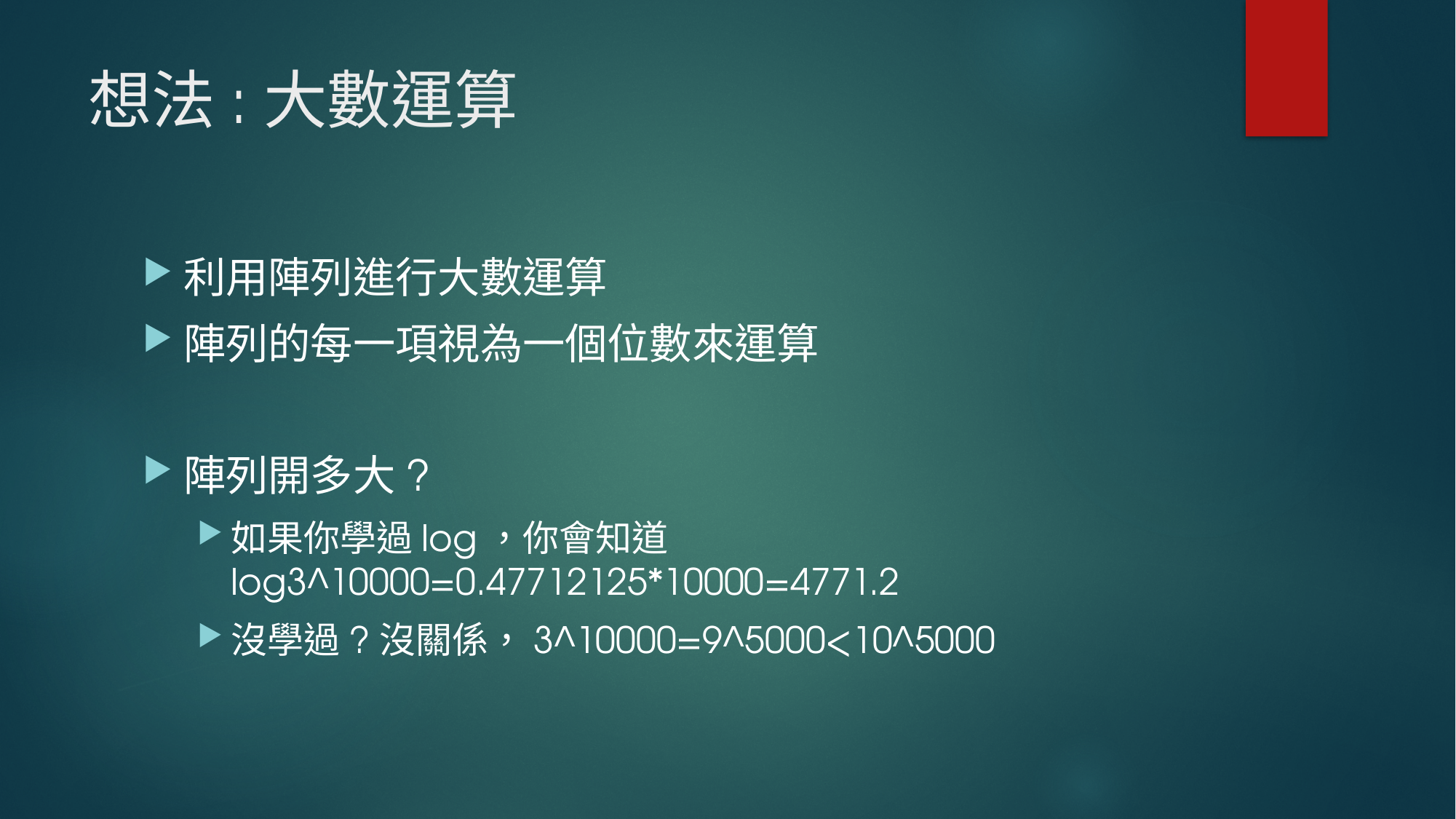

# 想法:大數運算
利用陣列進行大數運算
陣列的每一項視為一個位數來運算

陣列開多大?
如果你學過log，你會知道log3^10000=0.47712125*10000=4771.2
沒學過?沒關係，3^10000=9^5000<10^5000